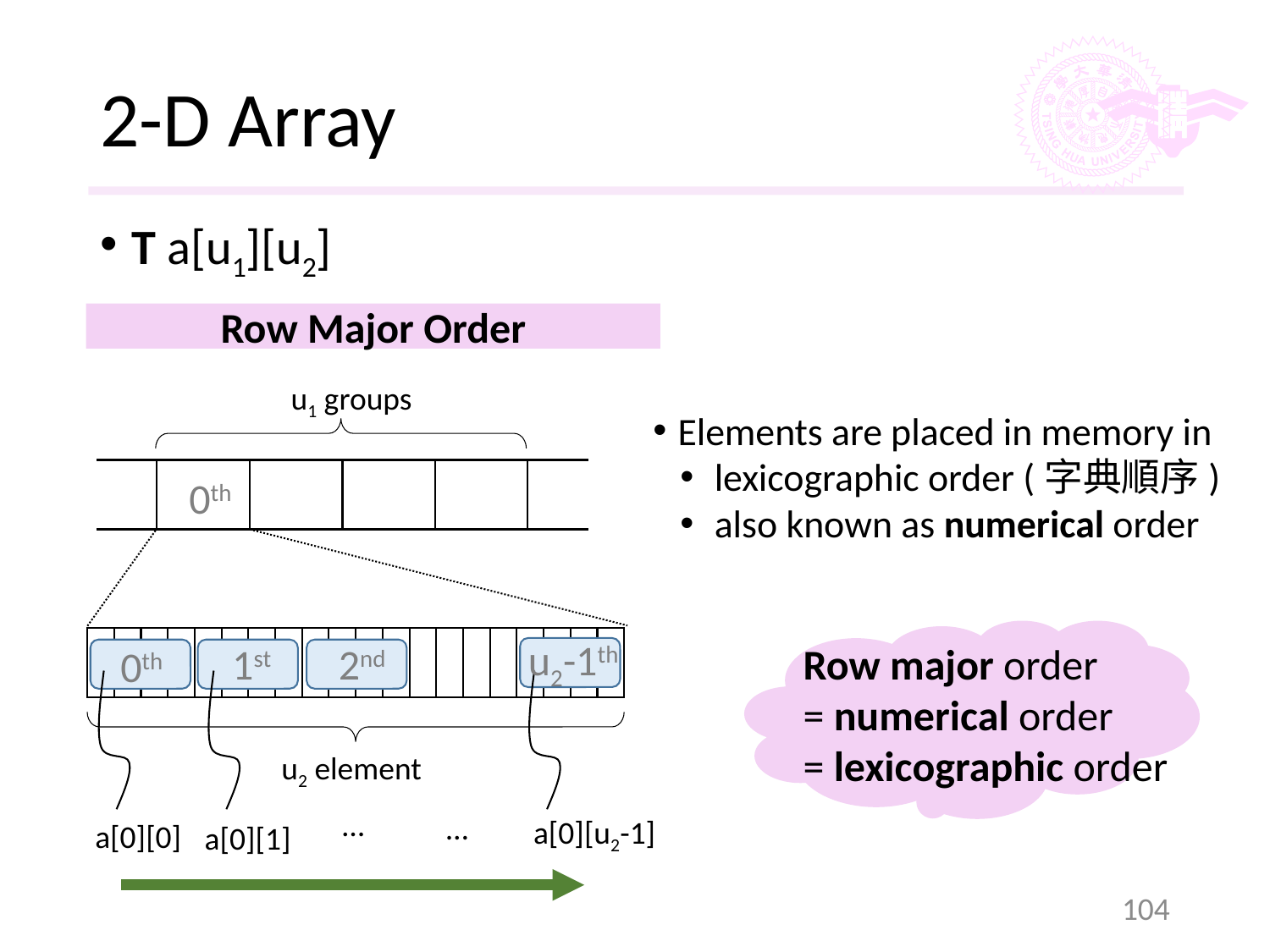

# 2-D Array
T a[u1][u2]

Row Major Order
u1 groups
Elements are placed in memory in
lexicographic order (字典順序)
also known as numerical order

0th

u2-1th

1st
2nd
Row major order
= numerical order
= lexicographic order
0th

u2 element
…
…
a[0][u2-1]
a[0][0]
a[0][1]
104